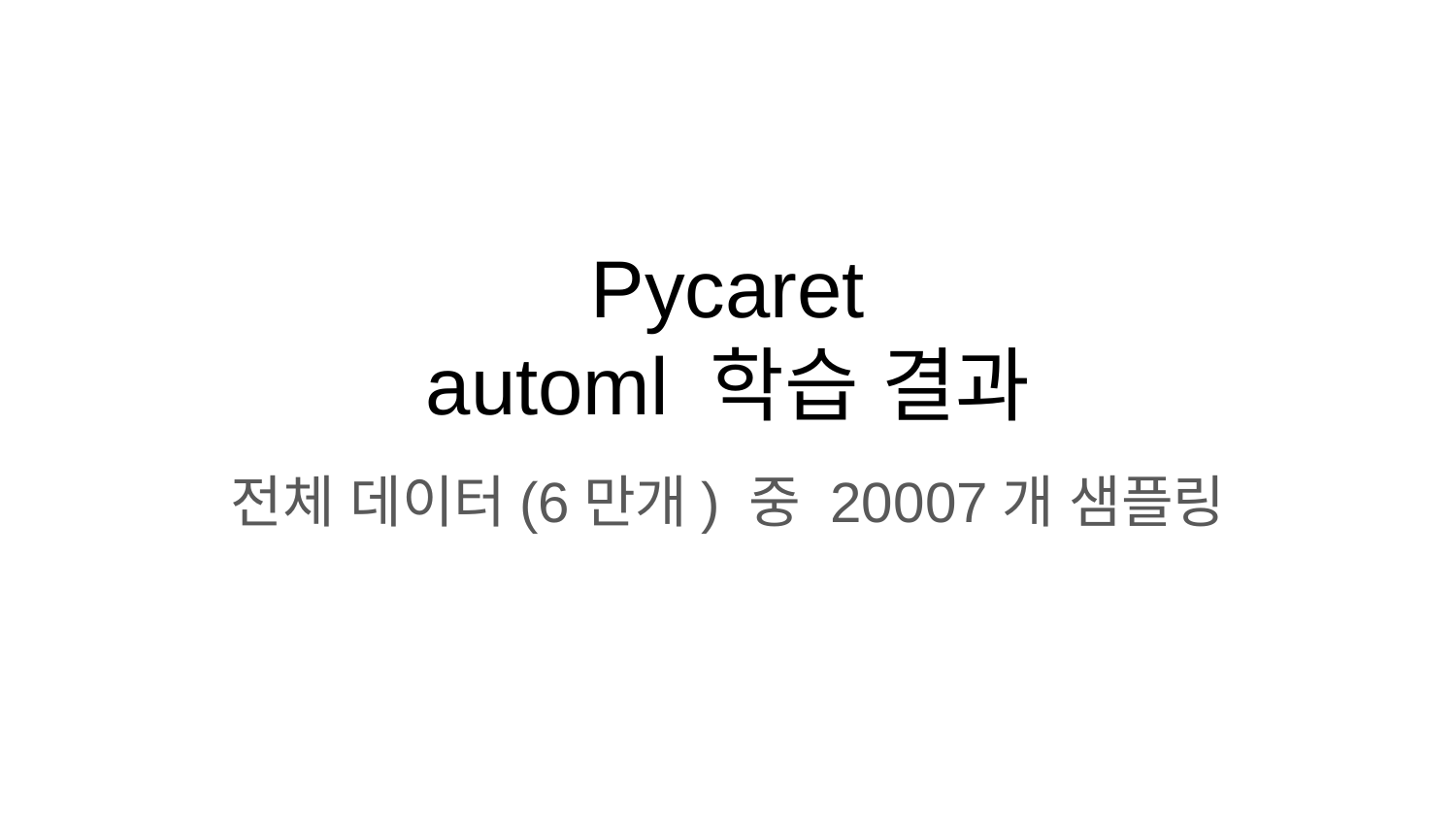

# Pycaret
automl 학습 결과
전체 데이터(6만개) 중 20007개 샘플링